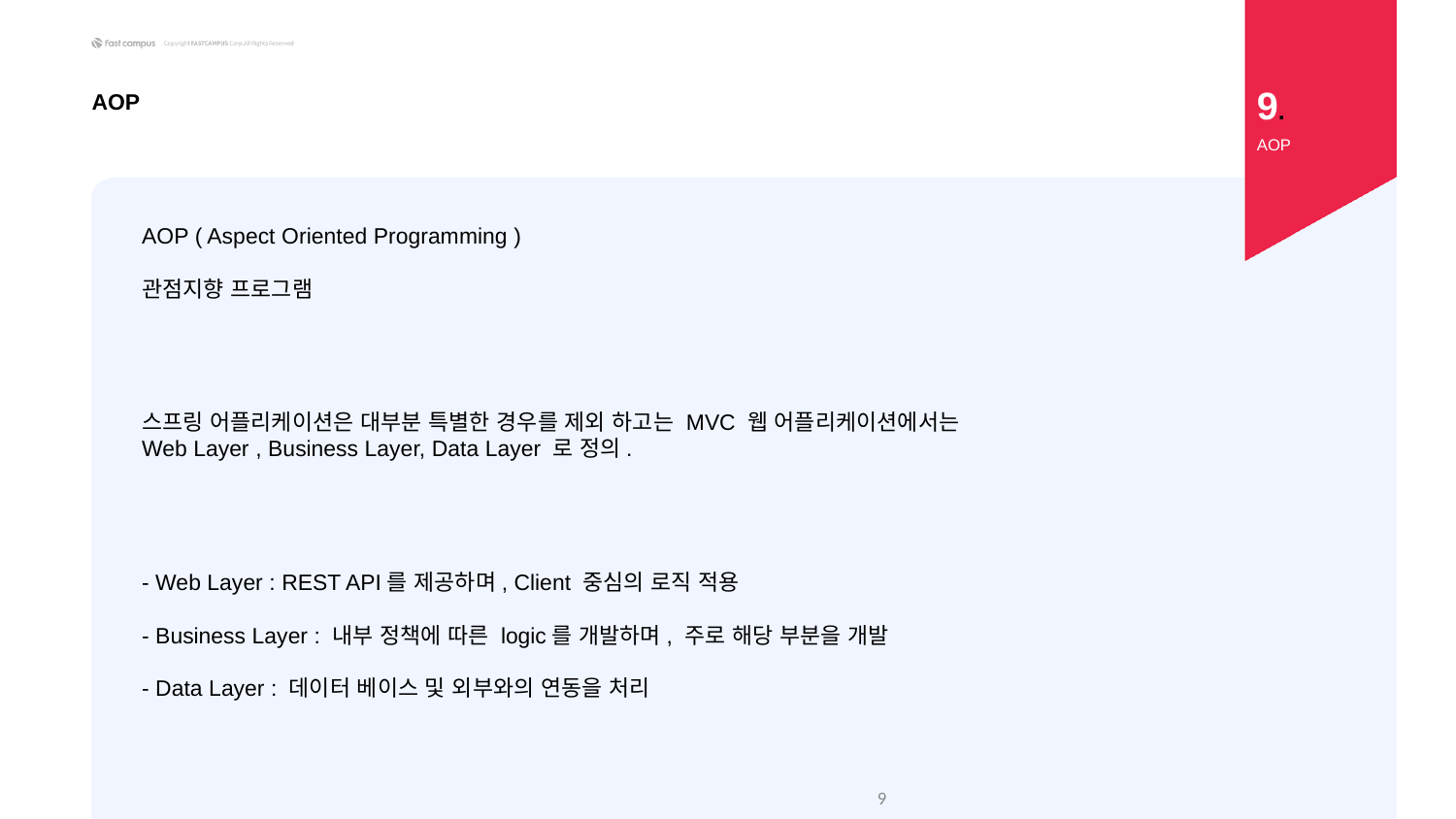

9.
AOP
AOP
AOP ( Aspect Oriented Programming )
관점지향 프로그램

스프링 어플리케이션은 대부분 특별한 경우를 제외 하고는 MVC 웹 어플리케이션에서는
Web Layer , Business Layer, Data Layer 로 정의.
- Web Layer : REST API를 제공하며, Client 중심의 로직 적용
- Business Layer : 내부 정책에 따른 logic를 개발하며, 주로 해당 부분을 개발
- Data Layer : 데이터 베이스 및 외부와의 연동을 처리

9